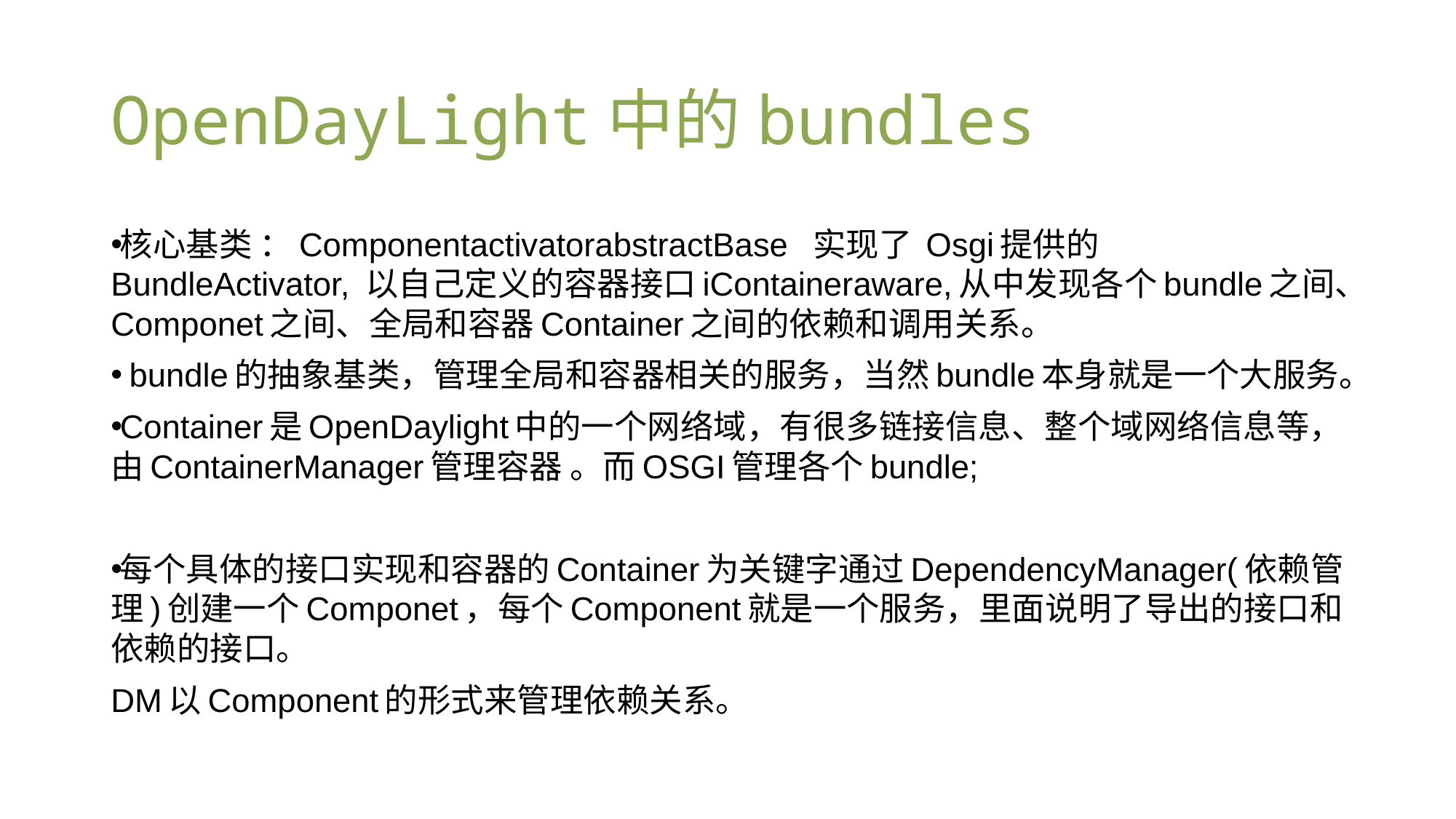

# OpenDayLight中的bundles
核心基类 ：ComponentactivatorabstractBase  实现了 Osgi提供的 BundleActivator, 以自己定义的容器接口iContaineraware,从中发现各个bundle之间、Componet之间、全局和容器Container之间的依赖和调用关系。
 bundle的抽象基类，管理全局和容器相关的服务，当然bundle本身就是一个大服务。
Container是OpenDaylight中的一个网络域，有很多链接信息、整个域网络信息等，由ContainerManager管理容器 。而OSGI管理各个bundle;

每个具体的接口实现和容器的Container为关键字通过DependencyManager(依赖管理)创建一个Componet，每个Component就是一个服务，里面说明了导出的接口和依赖的接口。
DM以Component的形式来管理依赖关系。